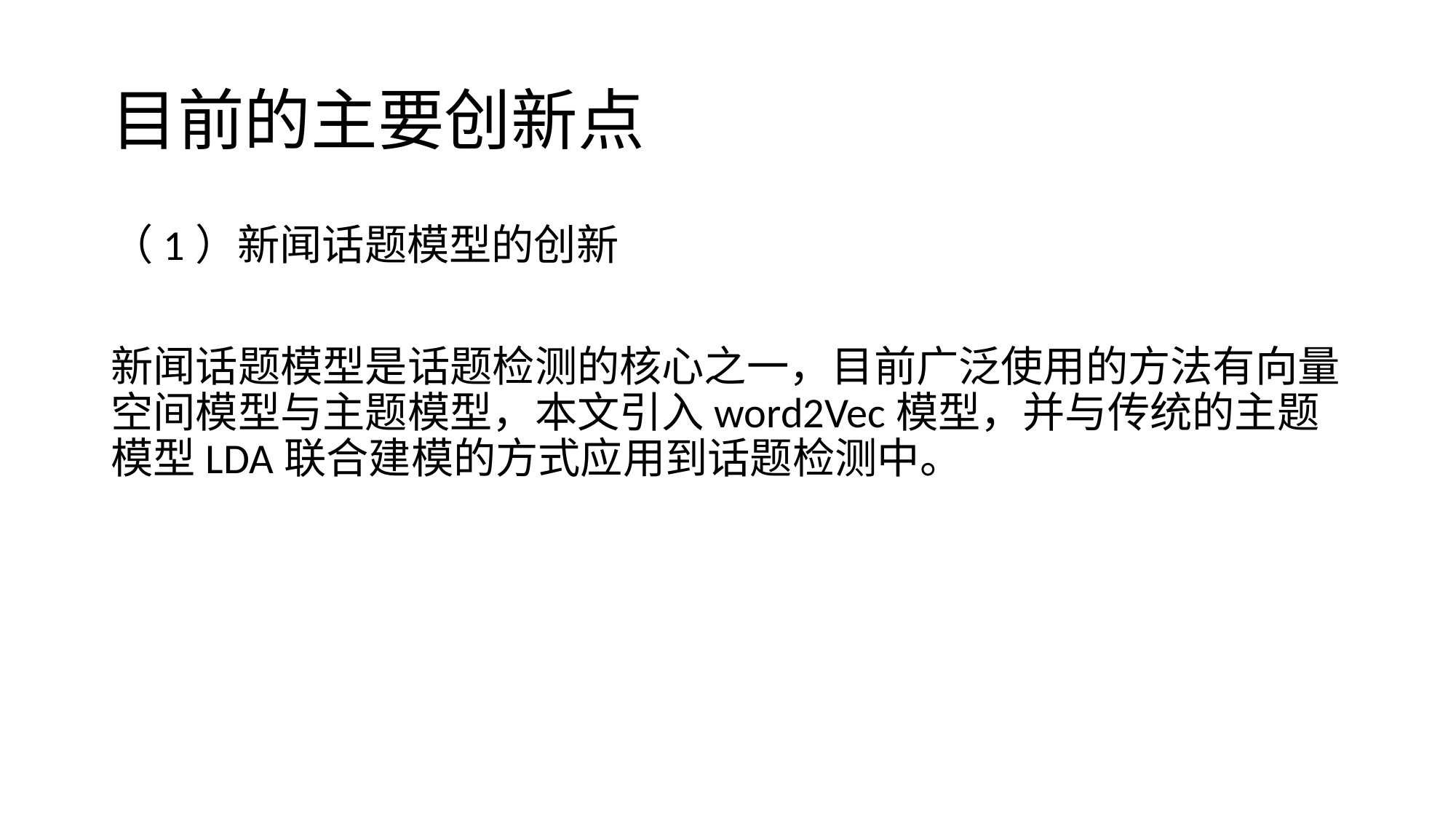

# 目前的主要创新点
（1）新闻话题模型的创新

新闻话题模型是话题检测的核心之一，目前广泛使用的方法有向量空间模型与主题模型，本文引入word2Vec模型，并与传统的主题模型LDA联合建模的方式应用到话题检测中。